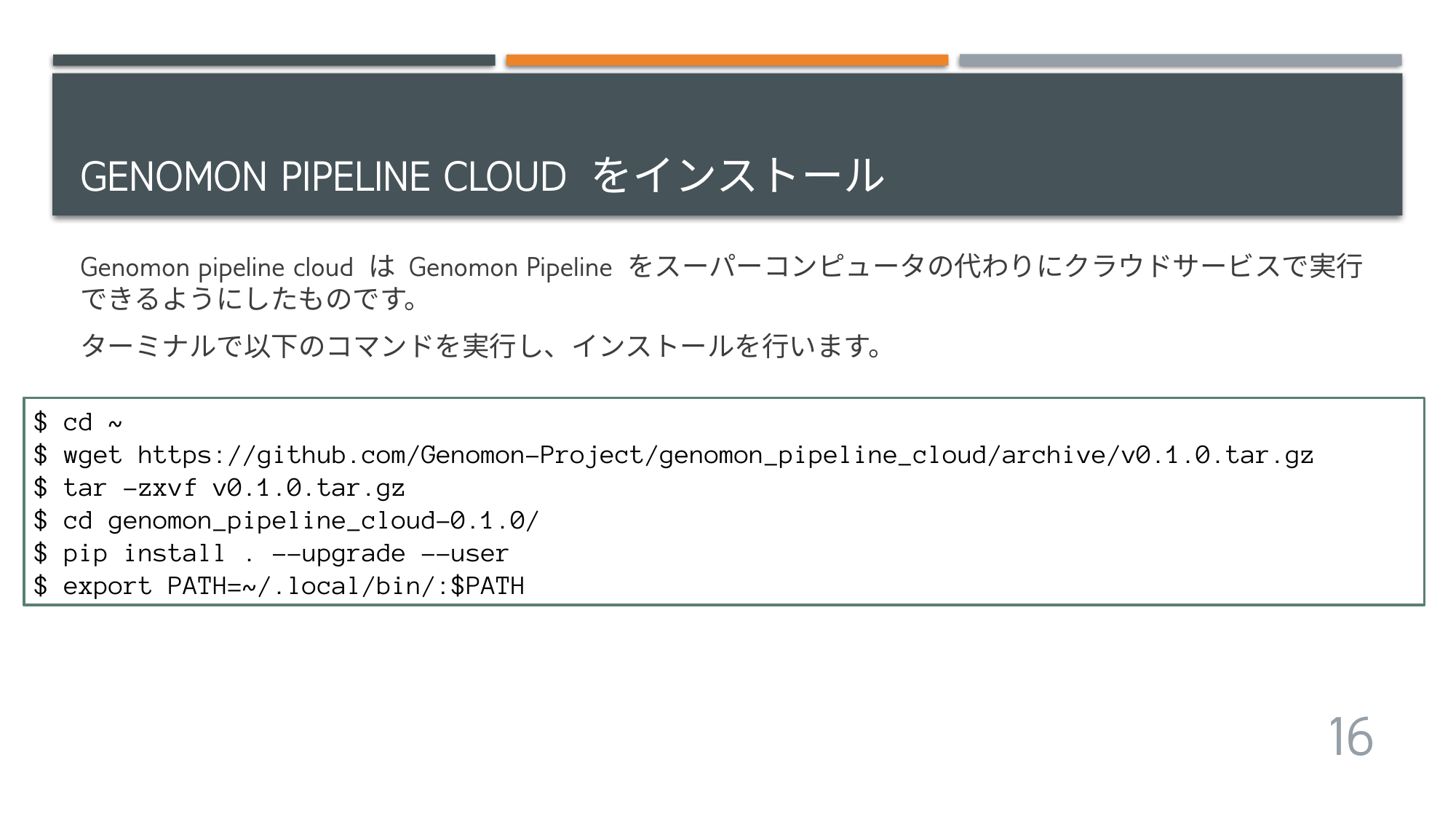

# Genomon pipeline cloud をインストール
Genomon pipeline cloud は Genomon Pipeline をスーパーコンピュータの代わりにクラウドサービスで実行できるようにしたものです。
ターミナルで以下のコマンドを実行し、インストールを行います。
$ cd ~
$ wget https://github.com/Genomon-Project/genomon_pipeline_cloud/archive/v0.1.0.tar.gz
$ tar -zxvf v0.1.0.tar.gz
$ cd genomon_pipeline_cloud-0.1.0/
$ pip install . --upgrade --user
$ export PATH=~/.local/bin/:$PATH
16